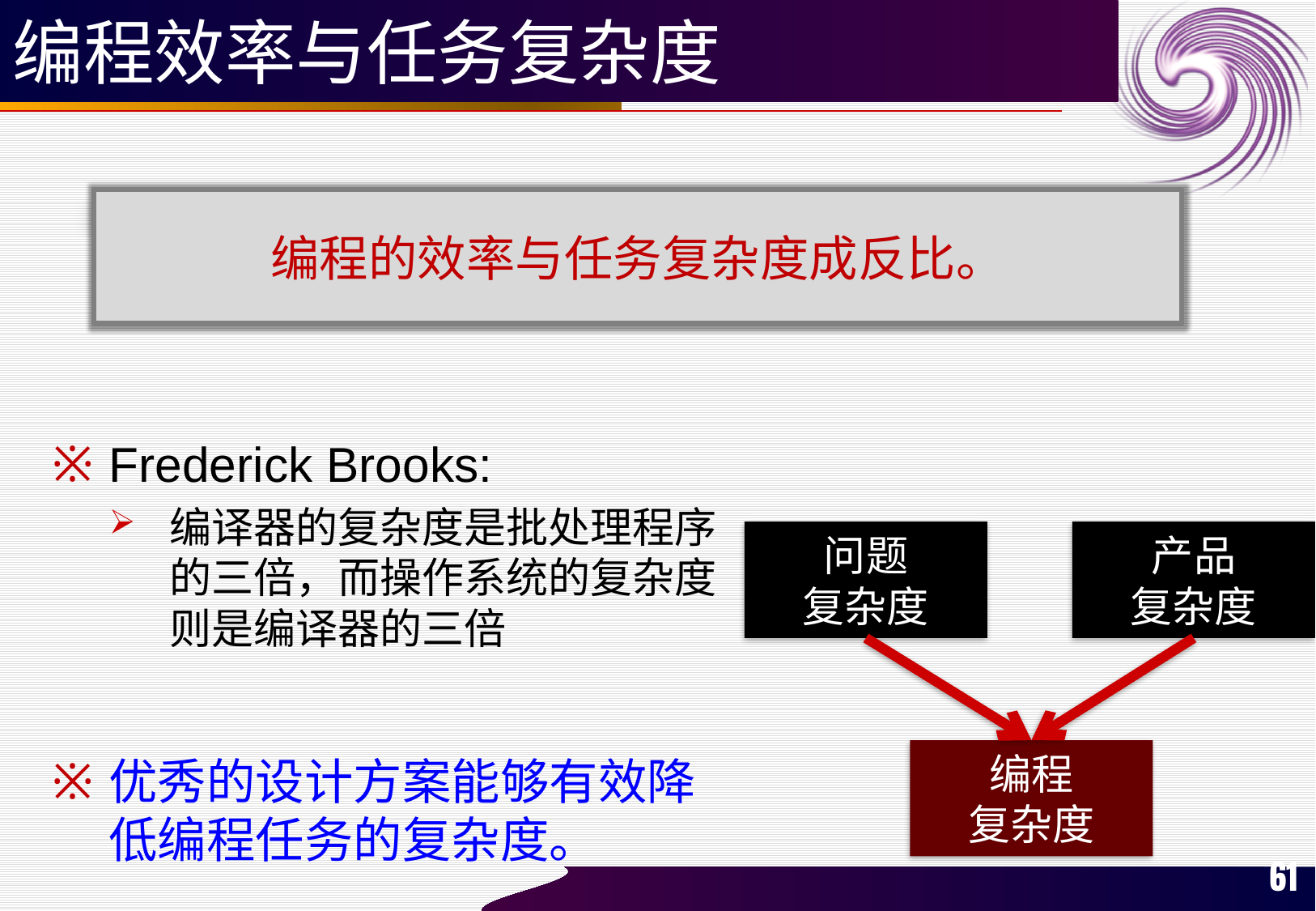

# 编程效率与任务复杂度
编程的效率与任务复杂度成反比。
Frederick Brooks:
编译器的复杂度是批处理程序的三倍，而操作系统的复杂度则是编译器的三倍

优秀的设计方案能够有效降低编程任务的复杂度。
问题
复杂度
产品
复杂度
编程
复杂度
61